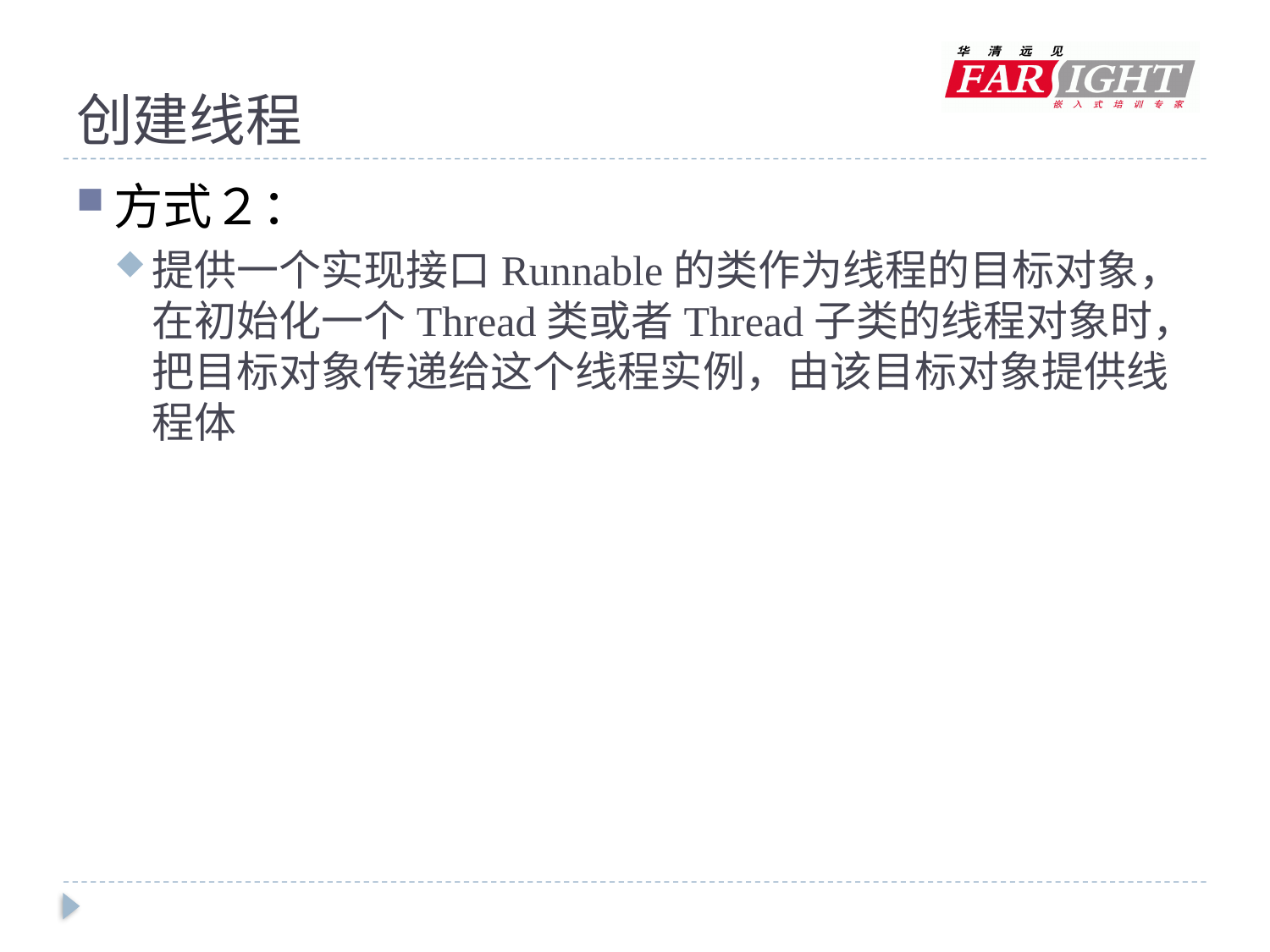

# 创建线程
方式２：
提供一个实现接口Runnable的类作为线程的目标对象，在初始化一个Thread类或者Thread子类的线程对象时，把目标对象传递给这个线程实例，由该目标对象提供线程体